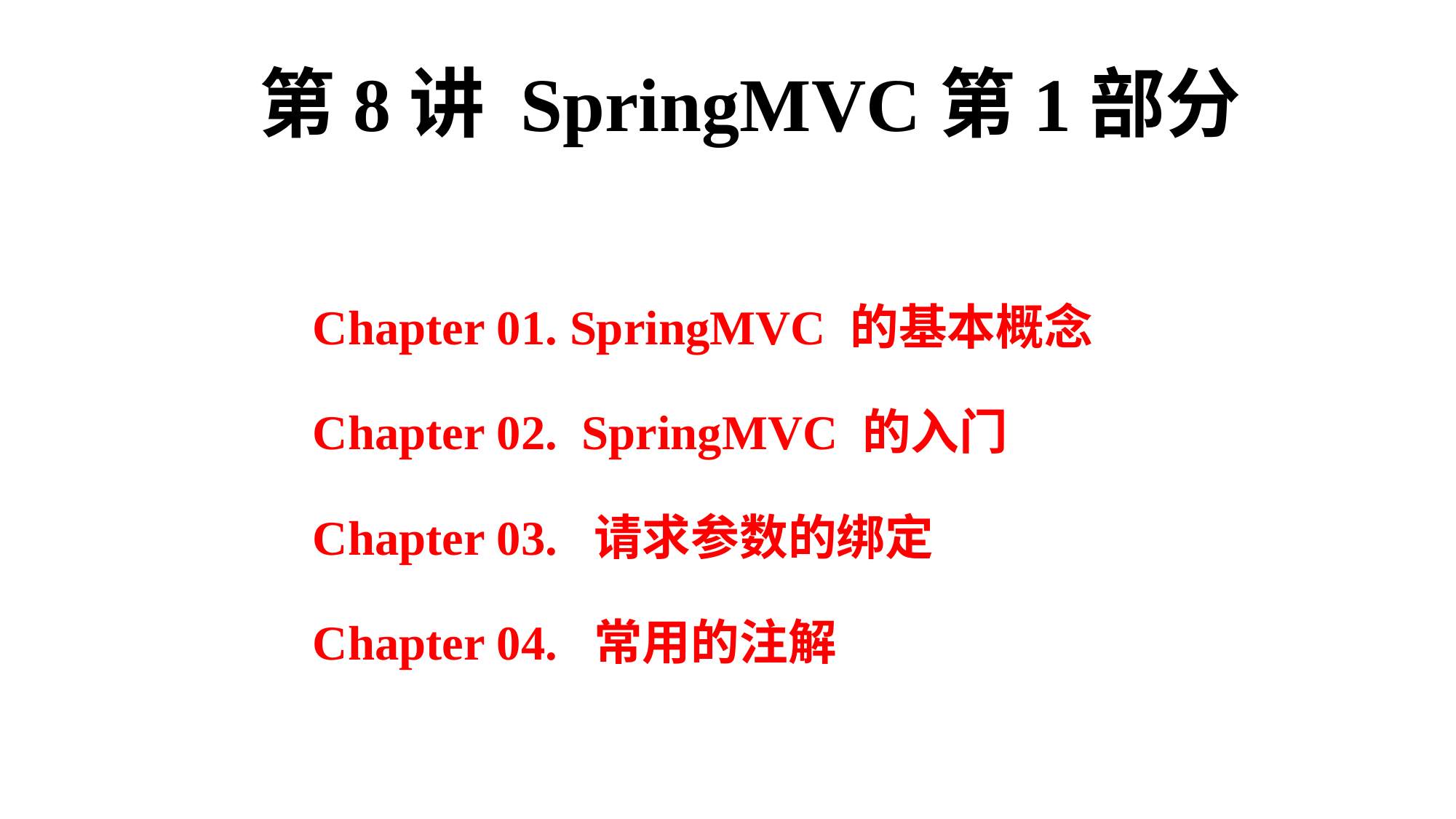

第8讲 SpringMVC第1部分
# Chapter 01. SpringMVC 的基本概念 Chapter 02.  SpringMVC 的入门 Chapter 03.  请求参数的绑定 Chapter 04.  常用的注解
2